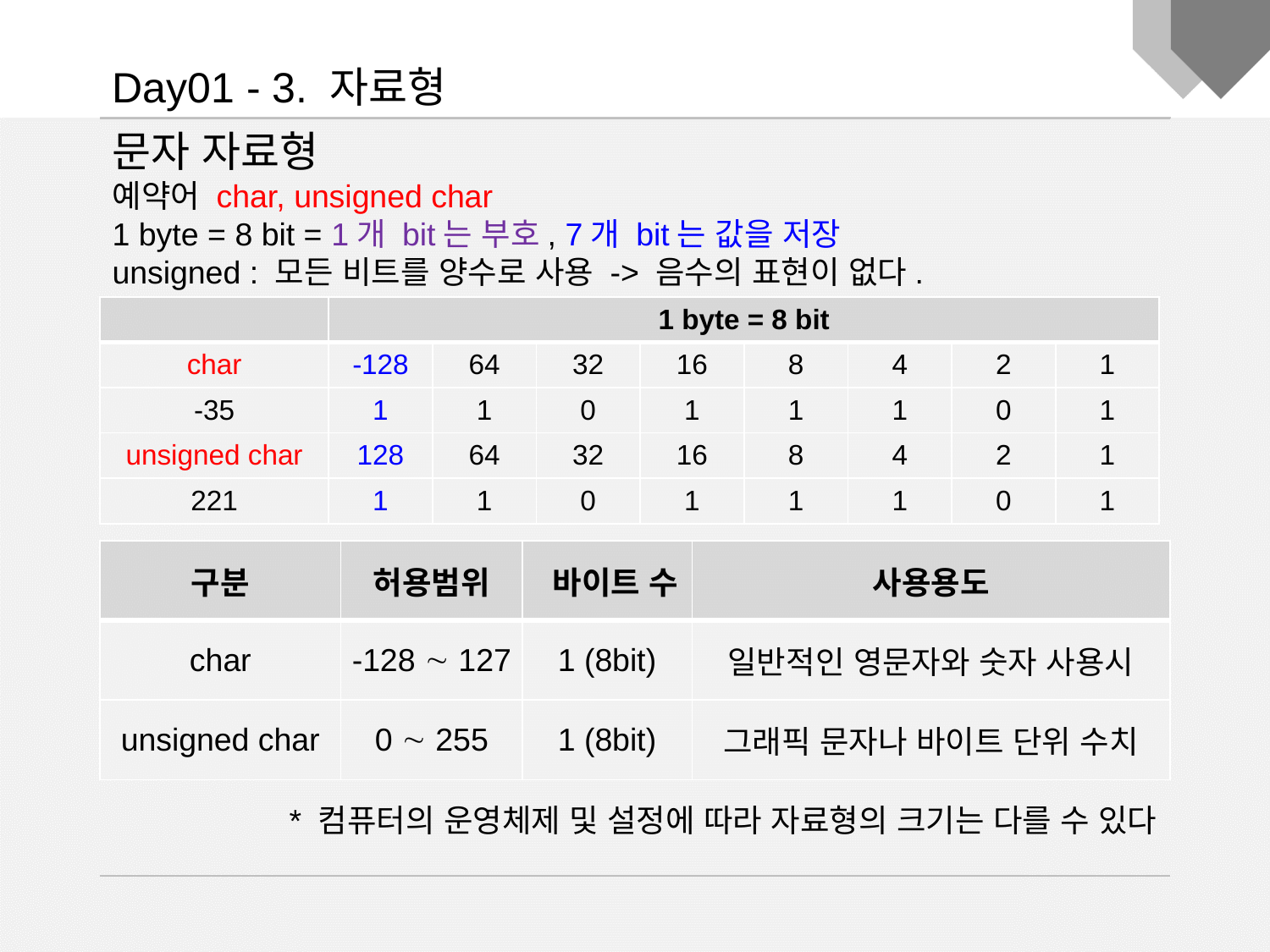

Day01 - 3. 자료형
문자 자료형
예약어 char, unsigned char
1 byte = 8 bit = 1개 bit는 부호, 7개 bit는 값을 저장
unsigned : 모든 비트를 양수로 사용 -> 음수의 표현이 없다.
|  | 1 byte = 8 bit |  |  |  |  |  |  |  |
| --- | --- | --- | --- | --- | --- | --- | --- | --- |
| char | -128 | 64 | 32 | 16 | 8 | 4 | 2 | 1 |
| -35 | 1 | 1 | 0 | 1 | 1 | 1 | 0 | 1 |
| unsigned char | 128 | 64 | 32 | 16 | 8 | 4 | 2 | 1 |
| 221 | 1 | 1 | 0 | 1 | 1 | 1 | 0 | 1 |
| 구분 | 허용범위 | 바이트 수 | 사용용도 |
| --- | --- | --- | --- |
| char | -128 ∼ 127 | 1 (8bit) | 일반적인 영문자와 숫자 사용시 |
| unsigned char | 0 ∼ 255 | 1 (8bit) | 그래픽 문자나 바이트 단위 수치 |
* 컴퓨터의 운영체제 및 설정에 따라 자료형의 크기는 다를 수 있다